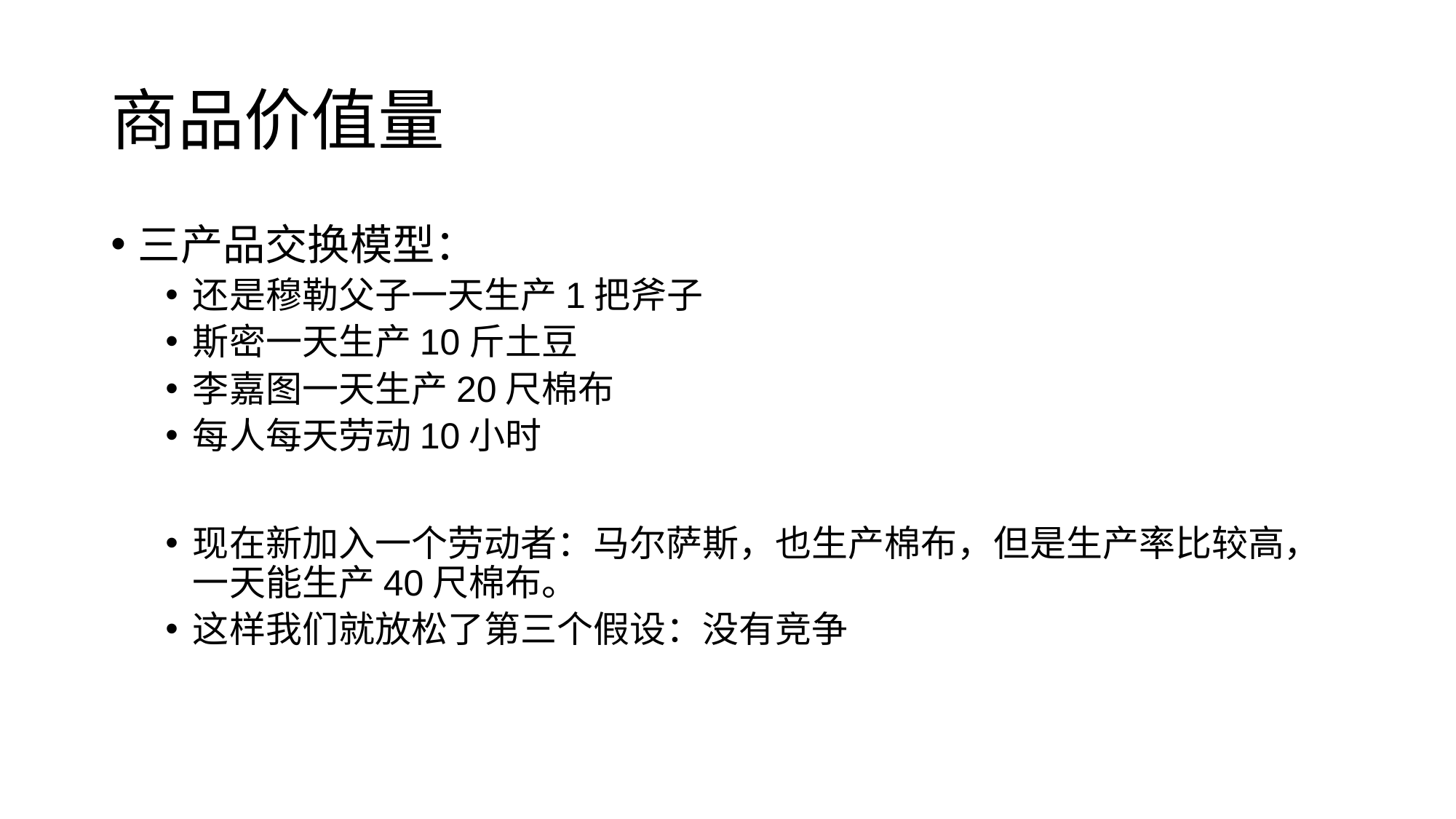

# 商品价值量
三产品交换模型：
还是穆勒父子一天生产1把斧子
斯密一天生产10斤土豆
李嘉图一天生产20尺棉布
每人每天劳动10小时

现在新加入一个劳动者：马尔萨斯，也生产棉布，但是生产率比较高，一天能生产40尺棉布。
这样我们就放松了第三个假设：没有竞争